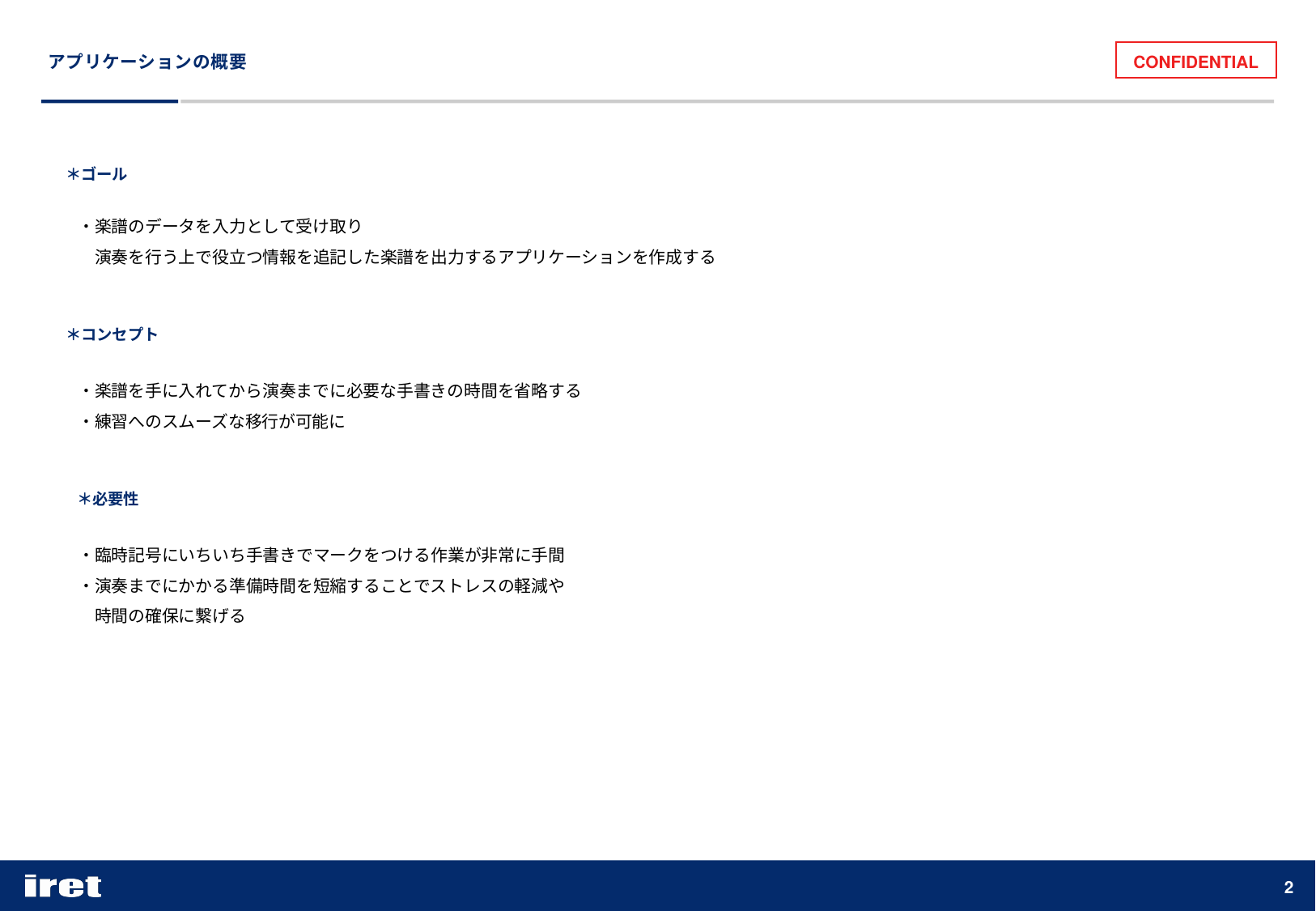

アプリケーションの概要
＊ゴール
・楽譜のデータを入力として受け取り
　演奏を行う上で役立つ情報を追記した楽譜を出力するアプリケーションを作成する
＊コンセプト
・楽譜を手に入れてから演奏までに必要な手書きの時間を省略する
・練習へのスムーズな移行が可能に
＊必要性
・臨時記号にいちいち手書きでマークをつける作業が非常に手間
・演奏までにかかる準備時間を短縮することでストレスの軽減や
　時間の確保に繋げる
2